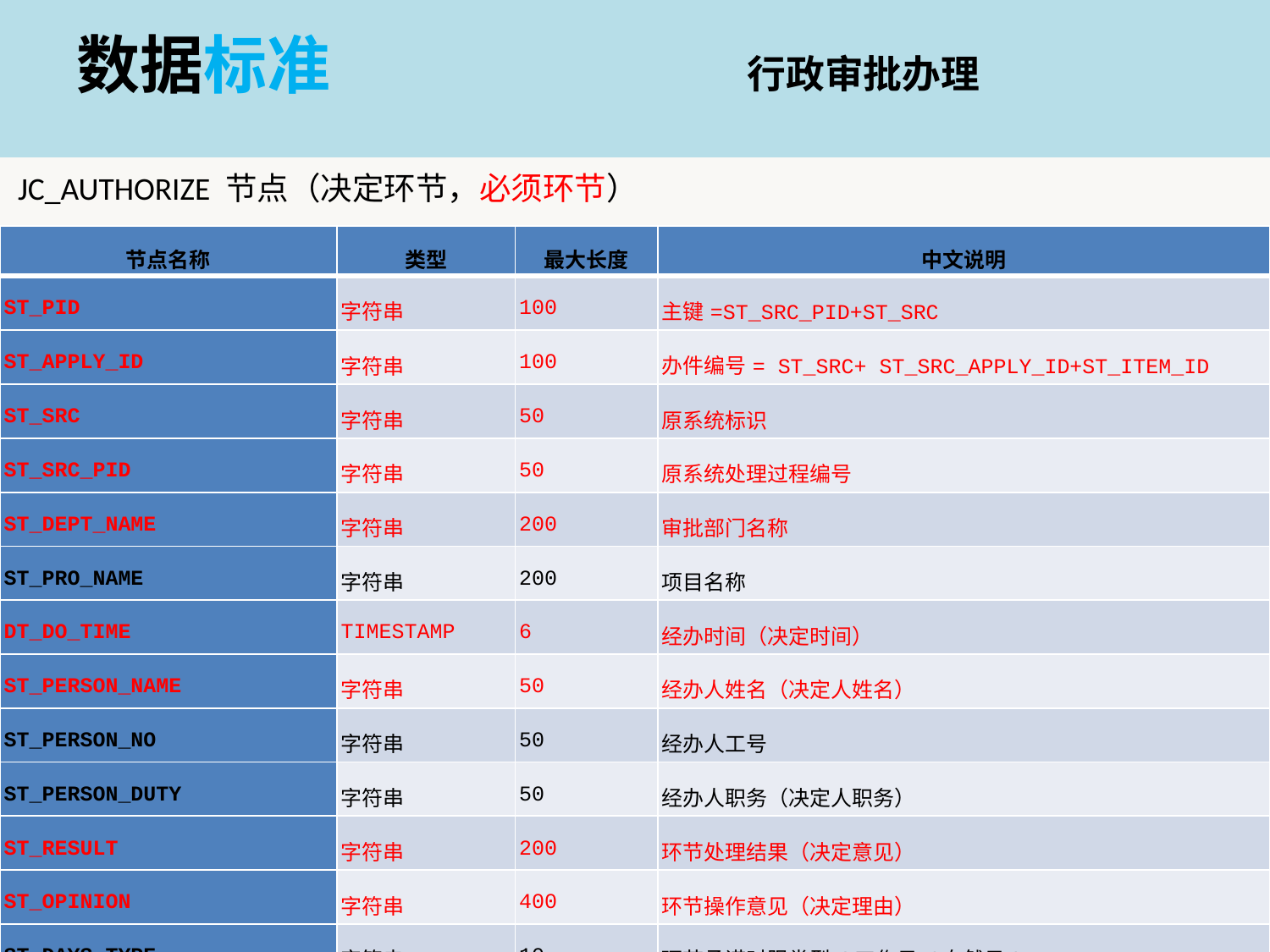

# 数据标准                             行政审批办理
JC_AUTHORIZE 节点（决定环节，必须环节）
| 节点名称 | 类型 | 最大长度 | 中文说明 |
| --- | --- | --- | --- |
| ST\_PID | 字符串 | 100 | 主键=ST\_SRC\_PID+ST\_SRC |
| ST\_APPLY\_ID | 字符串 | 100 | 办件编号= ST\_SRC+ ST\_SRC\_APPLY\_ID+ST\_ITEM\_ID |
| ST\_SRC | 字符串 | 50 | 原系统标识 |
| ST\_SRC\_PID | 字符串 | 50 | 原系统处理过程编号 |
| ST\_DEPT\_NAME | 字符串 | 200 | 审批部门名称 |
| ST\_PRO\_NAME | 字符串 | 200 | 项目名称 |
| DT\_DO\_TIME | TIMESTAMP | 6 | 经办时间（决定时间） |
| ST\_PERSON\_NAME | 字符串 | 50 | 经办人姓名（决定人姓名） |
| ST\_PERSON\_NO | 字符串 | 50 | 经办人工号 |
| ST\_PERSON\_DUTY | 字符串 | 50 | 经办人职务（决定人职务） |
| ST\_RESULT | 字符串 | 200 | 环节处理结果（决定意见） |
| ST\_OPINION | 字符串 | 400 | 环节操作意见（决定理由） |
| ST\_DAYS\_TYPE | 字符串 | 10 | 环节承诺时限类型(工作日/自然日) |
| NM\_COMMITMENT\_DAYS | 数值类型 | 5 | 环节承诺办理天数 |
| NM\_REAL\_DAYS | 数值类型 | 5 | 实际办理天数 |
| ST\_AUTHORIZE\_RESULT | 字符串 | 10 | 批准与否:是、否、终止（办理过程中撤销情形选择） |
| ST\_UNAUTHORIZE\_REASON | 字符串 | 1000 | 不批准理由 |
| AUTHORIZE\_DOCS | 复合节点类型 |  | 业务审批表 |